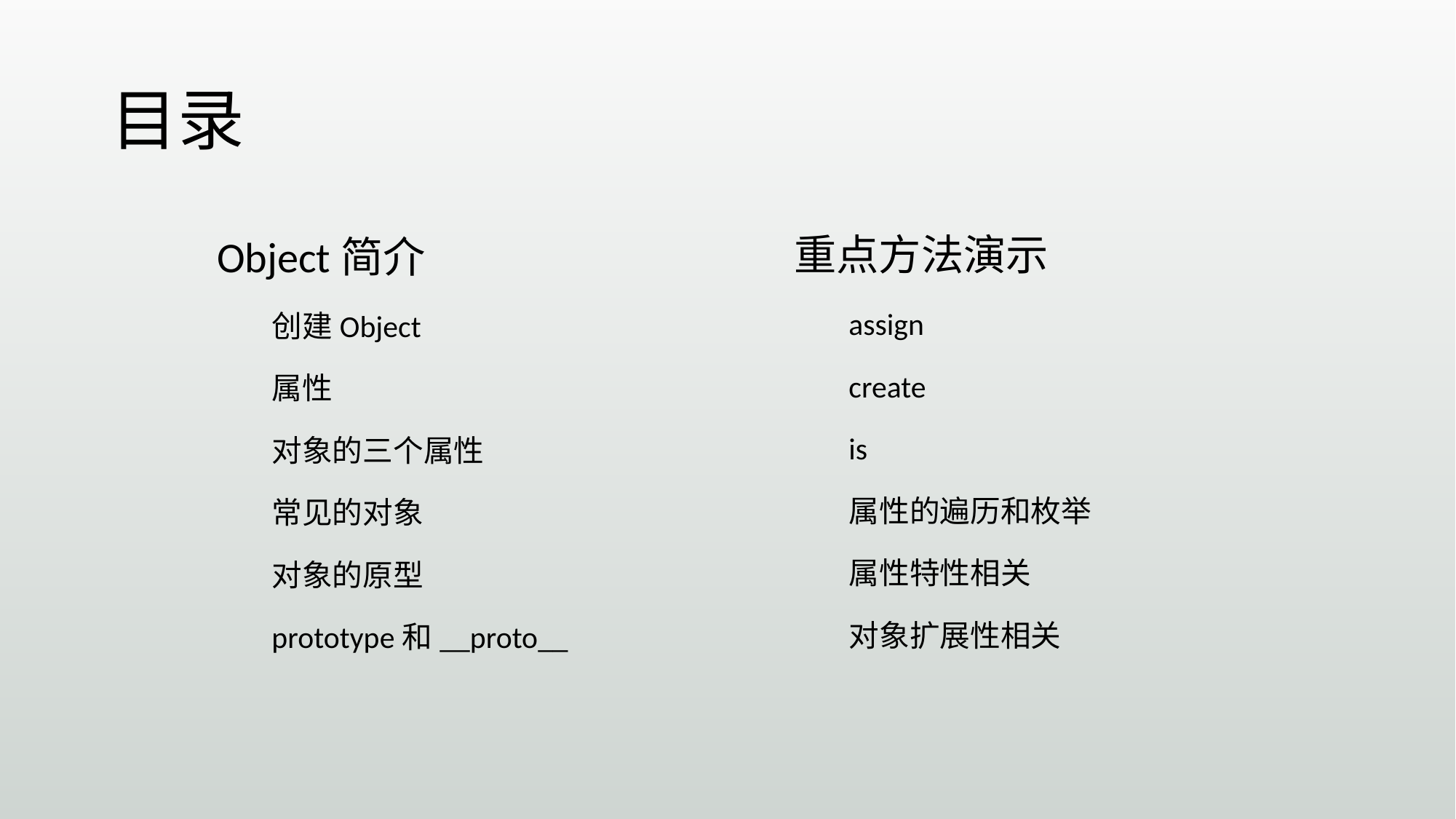

# 目录
重点方法演示
assign
create
is
属性的遍历和枚举
属性特性相关
对象扩展性相关
Object简介
创建Object
属性
对象的三个属性
常见的对象
对象的原型
prototype和__proto__